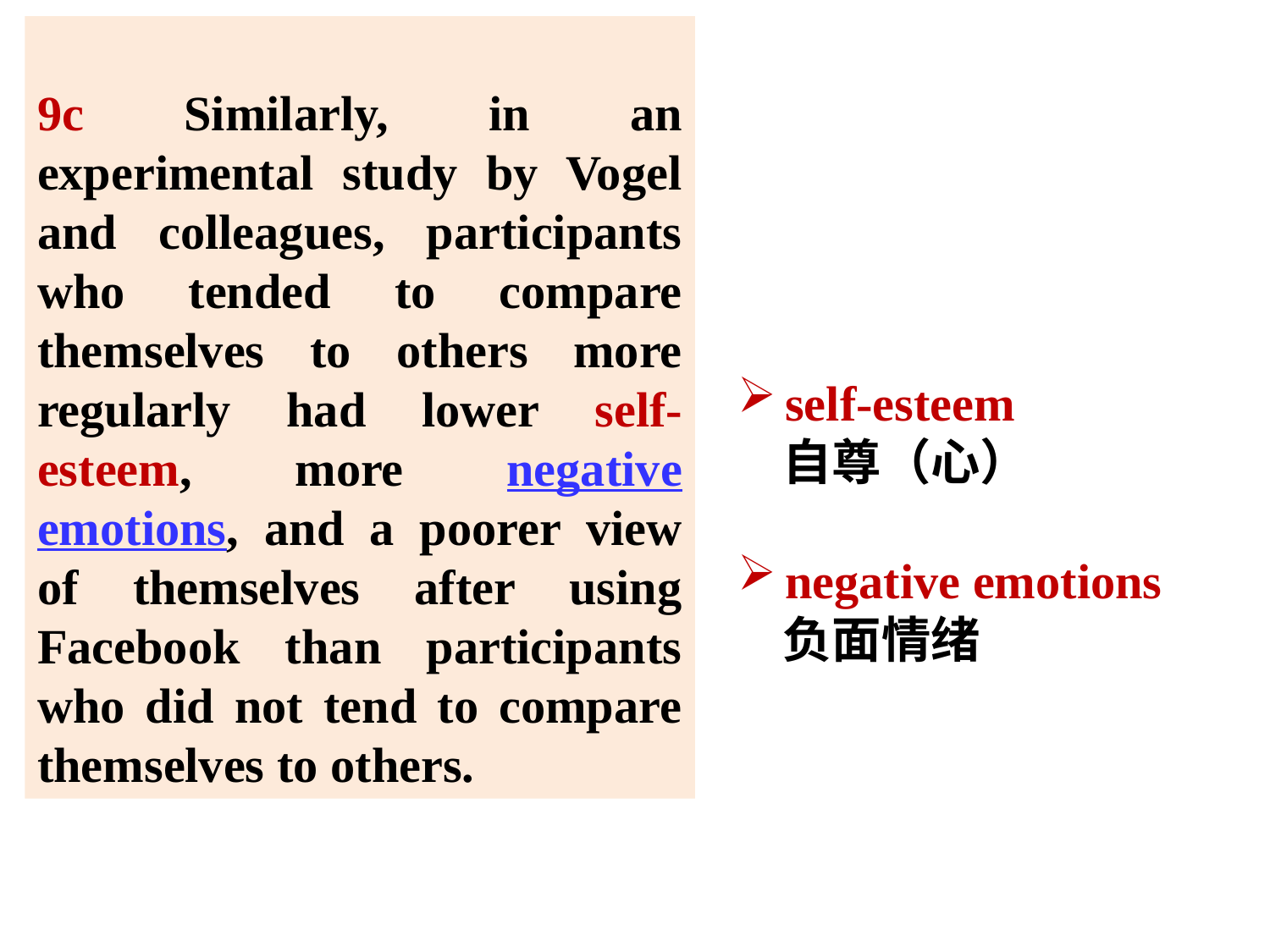

9c Similarly, in an experimental study by Vogel and colleagues, participants who tended to compare themselves to others more regularly had lower self-esteem, more negative emotions, and a poorer view of themselves after using Facebook than participants who did not tend to compare themselves to others.

self-esteem
   自尊（心）

negative emotions
   负面情绪